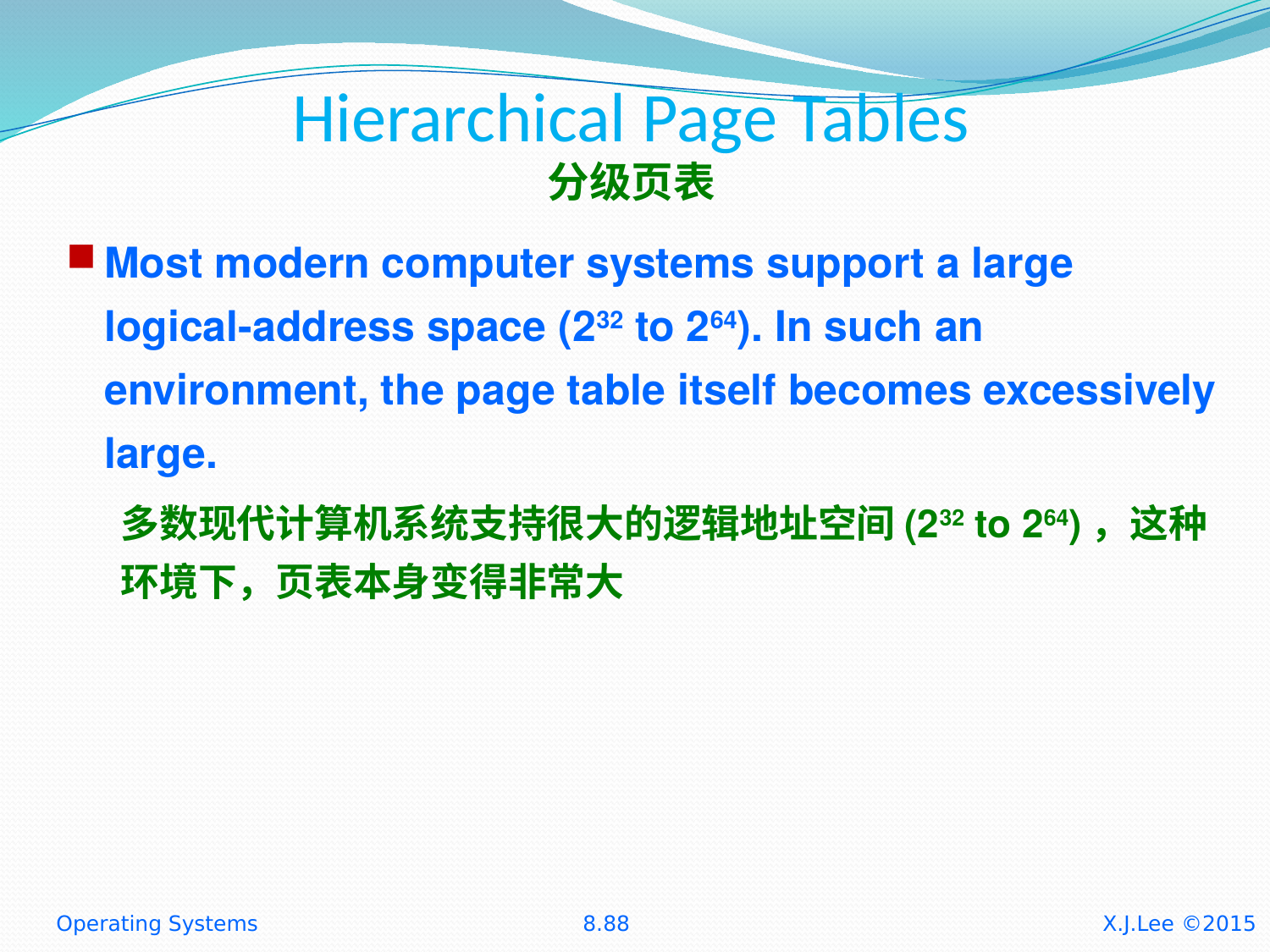

# Hierarchical Page Tables 分级页表
Most modern computer systems support a large logical-address space (232 to 264). In such an environment, the page table itself becomes excessively large.
多数现代计算机系统支持很大的逻辑地址空间(232 to 264)，这种环境下，页表本身变得非常大
Operating Systems
8.88
X.J.Lee ©2015